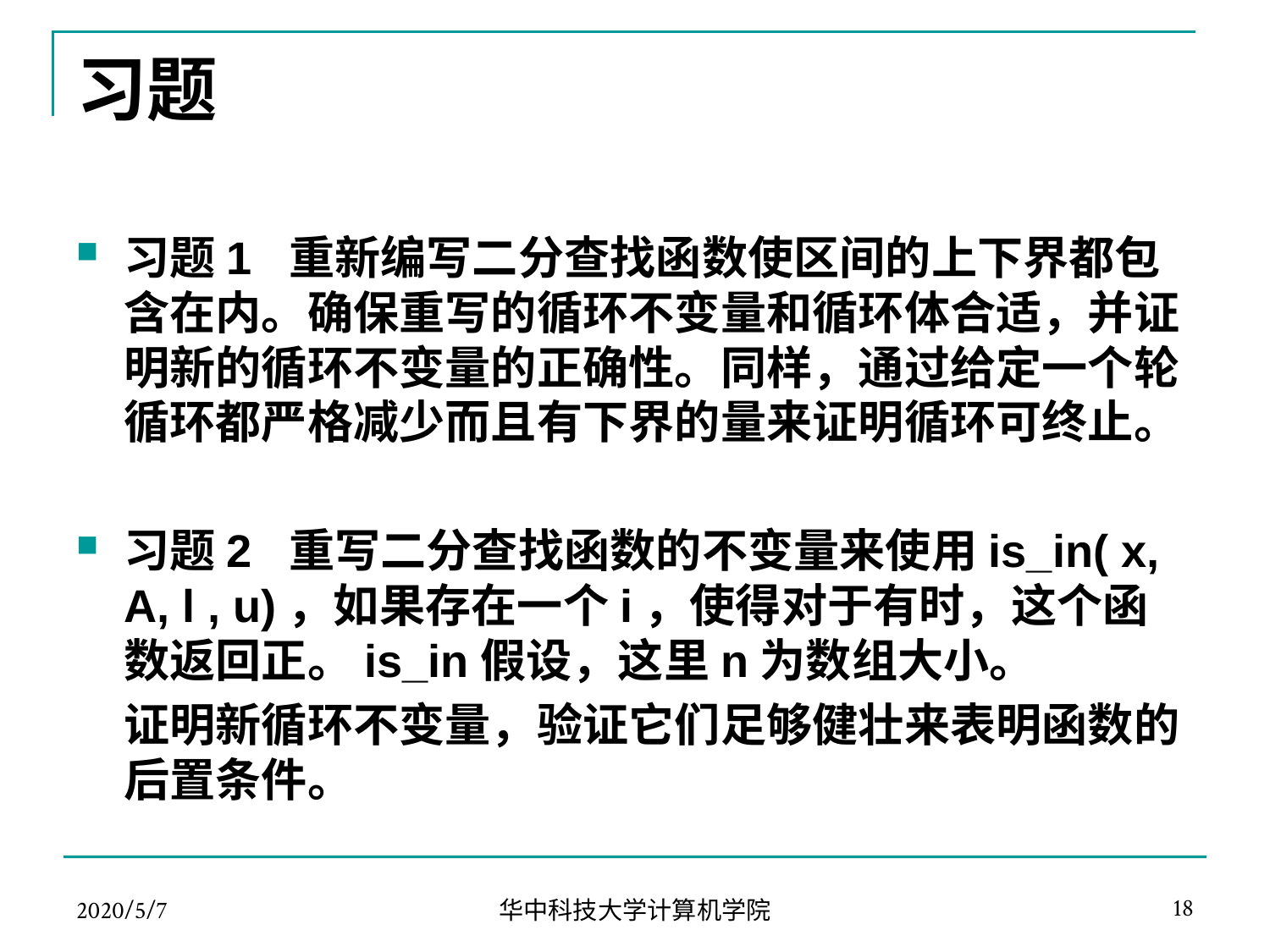

# 习题
习题1  重新编写二分查找函数使区间的上下界都包含在内。确保重写的循环不变量和循环体合适，并证明新的循环不变量的正确性。同样，通过给定一个轮循环都严格减少而且有下界的量来证明循环可终止。

习题2  重写二分查找函数的不变量来使用is_in( x, A, l , u)，如果存在一个i，使得对于有时，这个函数返回正。is_in假设，这里n为数组大小。
	证明新循环不变量，验证它们足够健壮来表明函数的后置条件。
2020/5/7
18
华中科技大学计算机学院